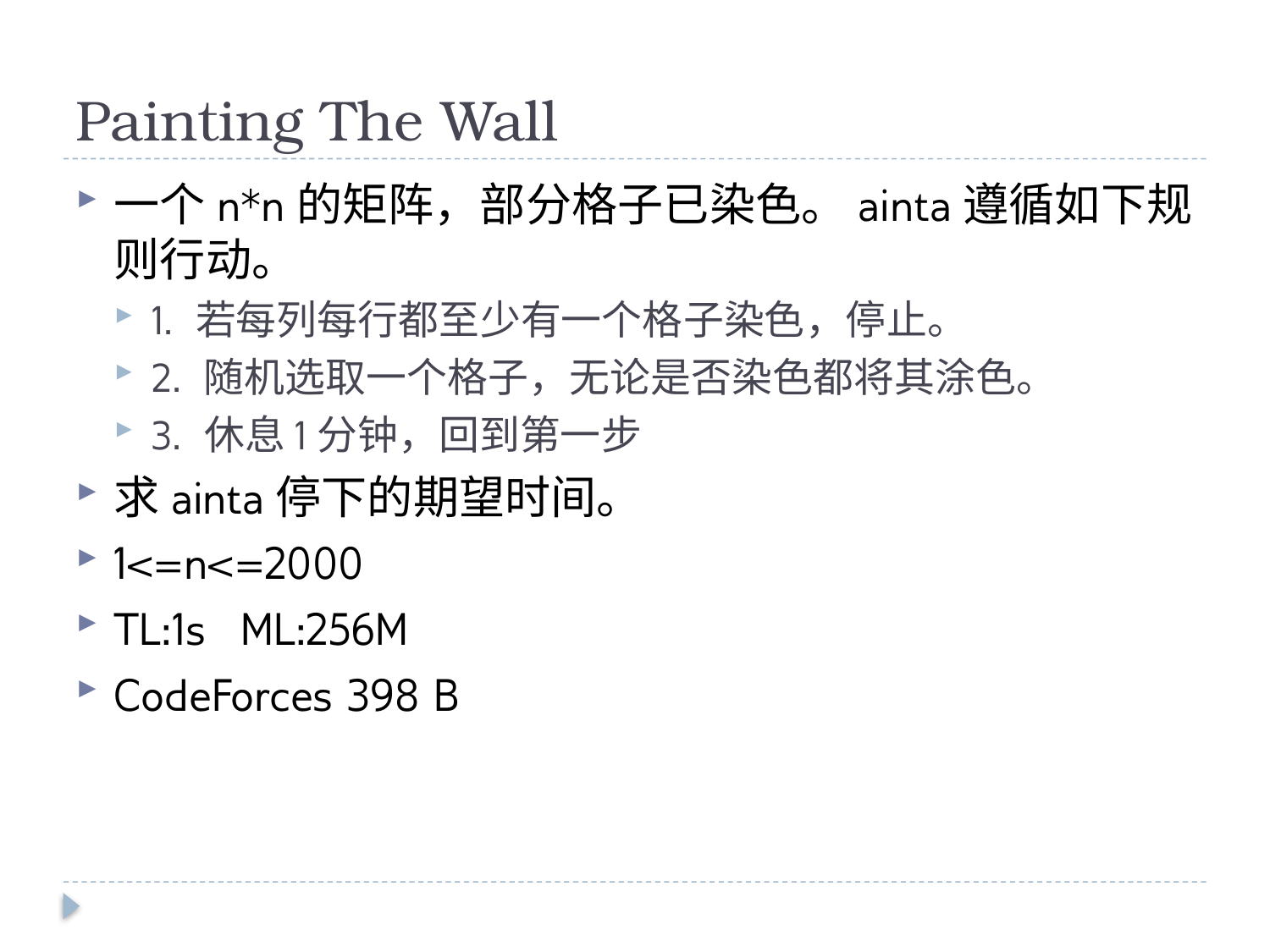

# Painting The Wall
一个n*n的矩阵，部分格子已染色。ainta遵循如下规则行动。
1. 若每列每行都至少有一个格子染色，停止。
2. 随机选取一个格子，无论是否染色都将其涂色。
3. 休息1分钟，回到第一步
求ainta停下的期望时间。
1<=n<=2000
TL:1s	ML:256M
CodeForces 398 B